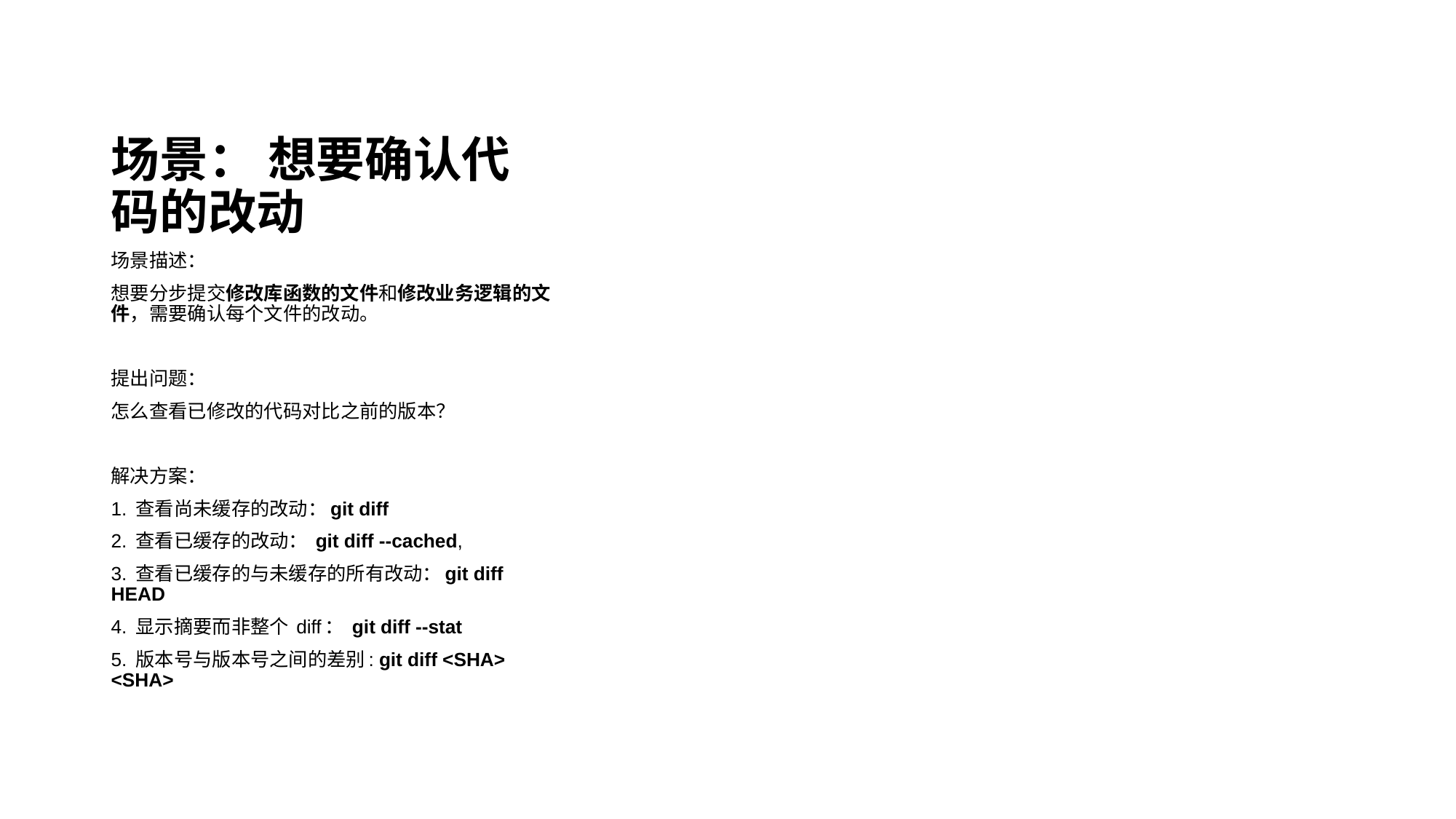

# 场景： 想要确认代码的改动

场景描述：
想要分步提交修改库函数的文件和修改业务逻辑的文件，需要确认每个文件的改动。

提出问题：
怎么查看已修改的代码对比之前的版本？

解决方案：
1. 查看尚未缓存的改动：git diff
2. 查看已缓存的改动： git diff --cached,
3. 查看已缓存的与未缓存的所有改动：git diff HEAD
4. 显示摘要而非整个 diff： git diff --stat
5. 版本号与版本号之间的差别: git diff <SHA> <SHA>